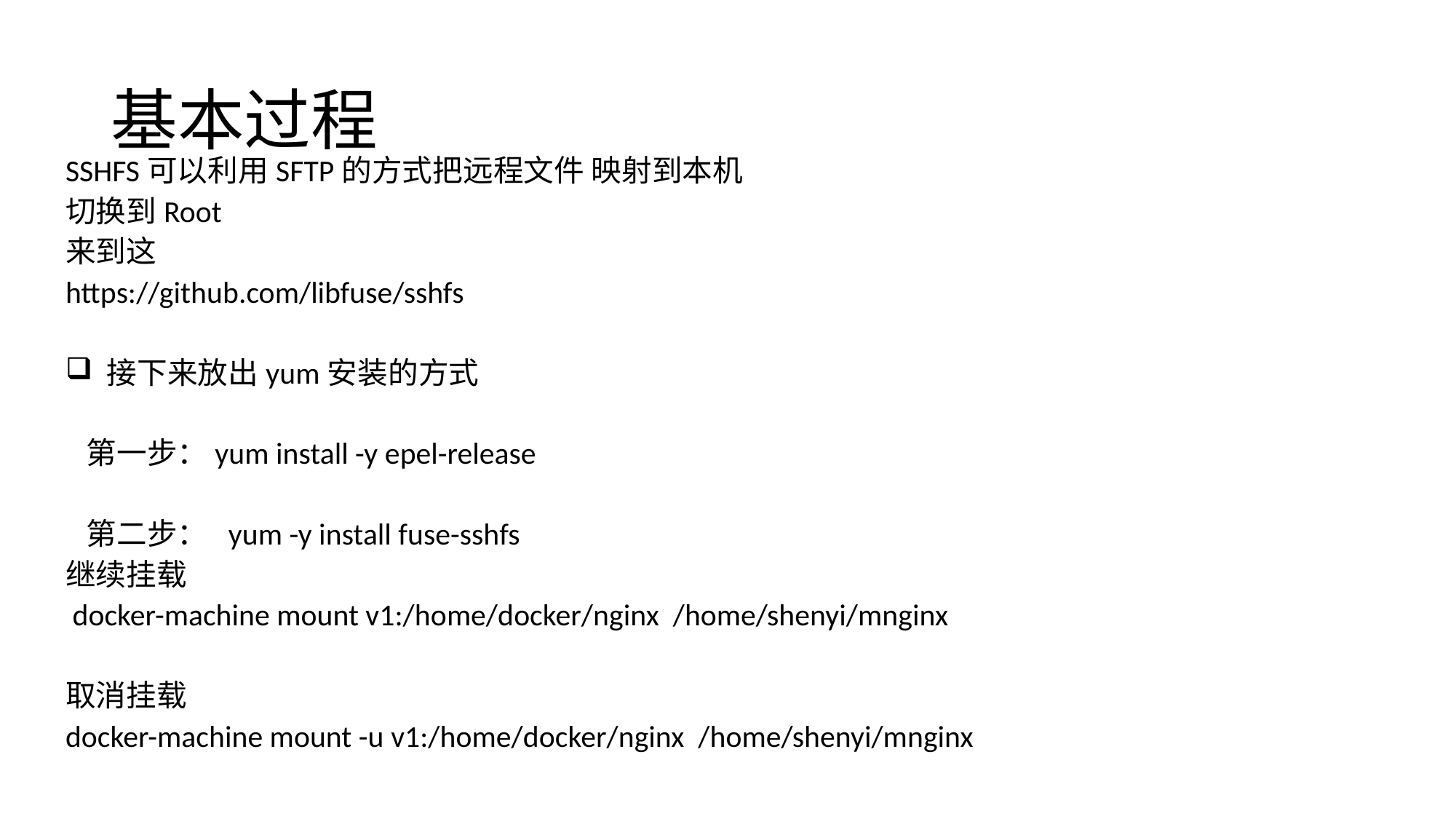

# 基本过程
SSHFS可以利用SFTP的方式把远程文件 映射到本机
切换到Root
来到这
https://github.com/libfuse/sshfs

 接下来放出yum安装的方式

  第一步：yum install -y epel-release

  第二步：  yum -y install fuse-sshfs
继续挂载
 docker-machine mount v1:/home/docker/nginx  /home/shenyi/mnginx

取消挂载
docker-machine mount -u v1:/home/docker/nginx  /home/shenyi/mnginx